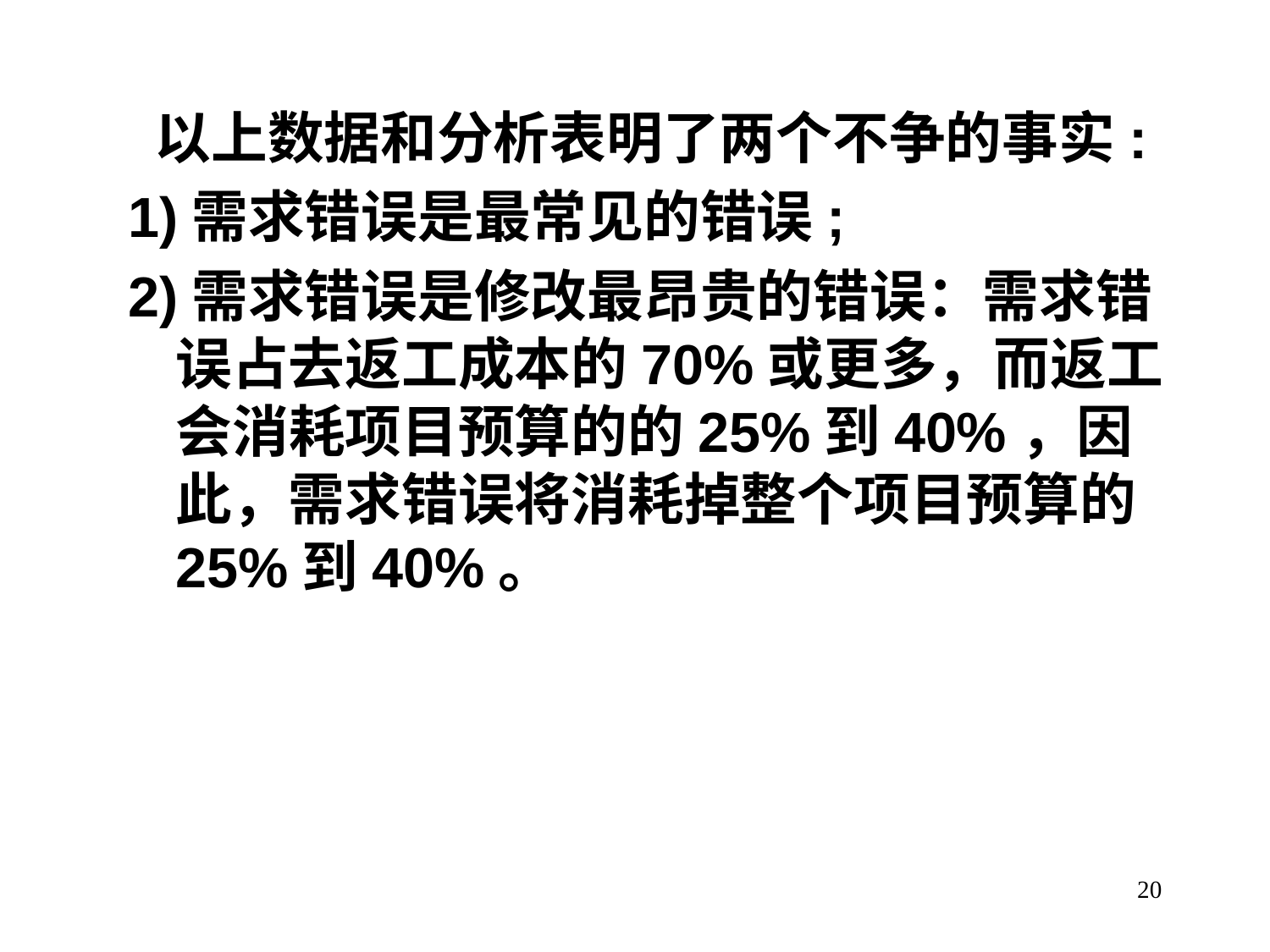

# 以上数据和分析表明了两个不争的事实:
1)需求错误是最常见的错误;
2)需求错误是修改最昂贵的错误：需求错误占去返工成本的70%或更多，而返工会消耗项目预算的的25%到40%，因此，需求错误将消耗掉整个项目预算的25%到40%。

20